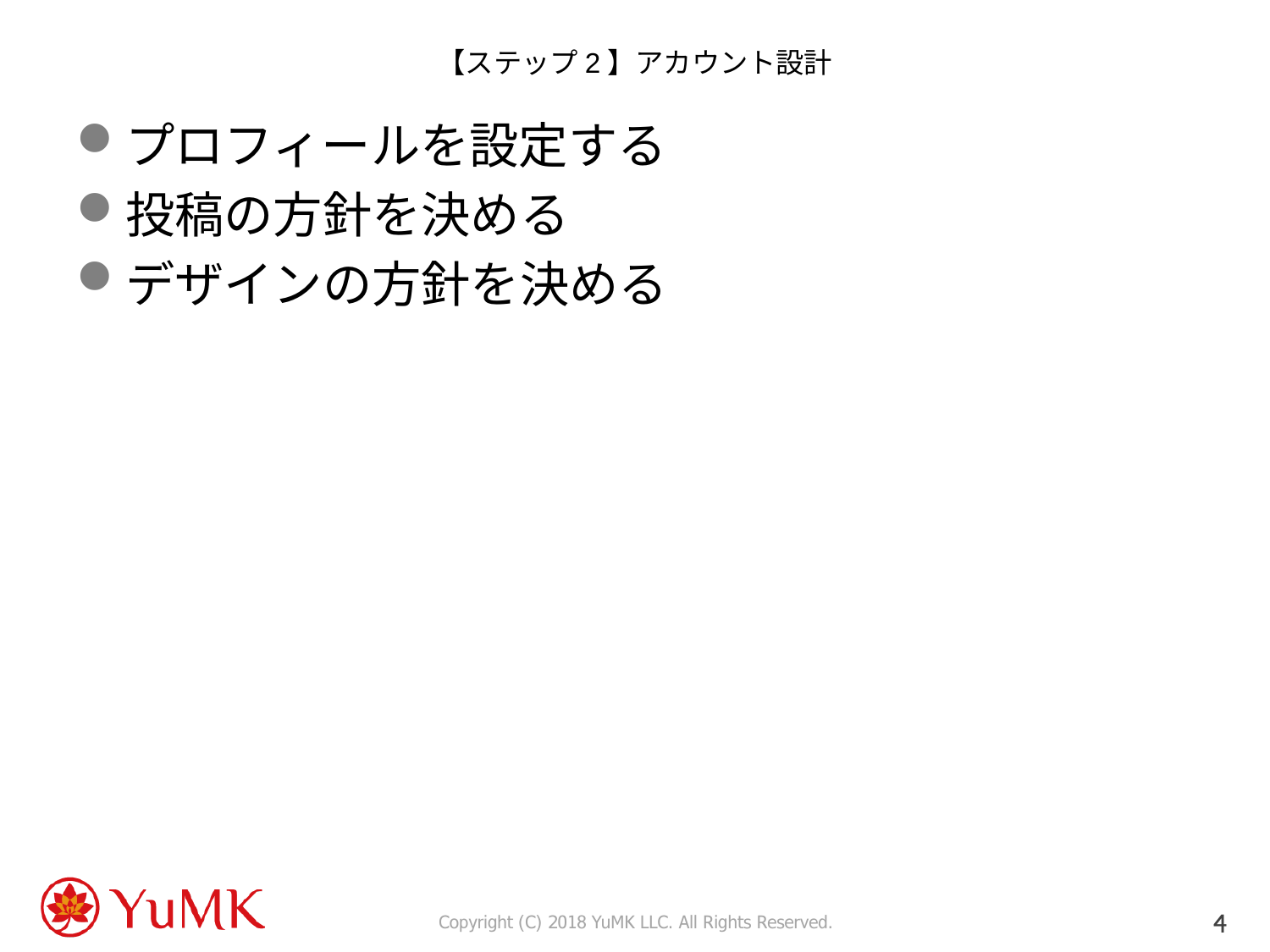

# 【ステップ2】アカウント設計
プロフィールを設定する
投稿の方針を決める
デザインの方針を決める

4